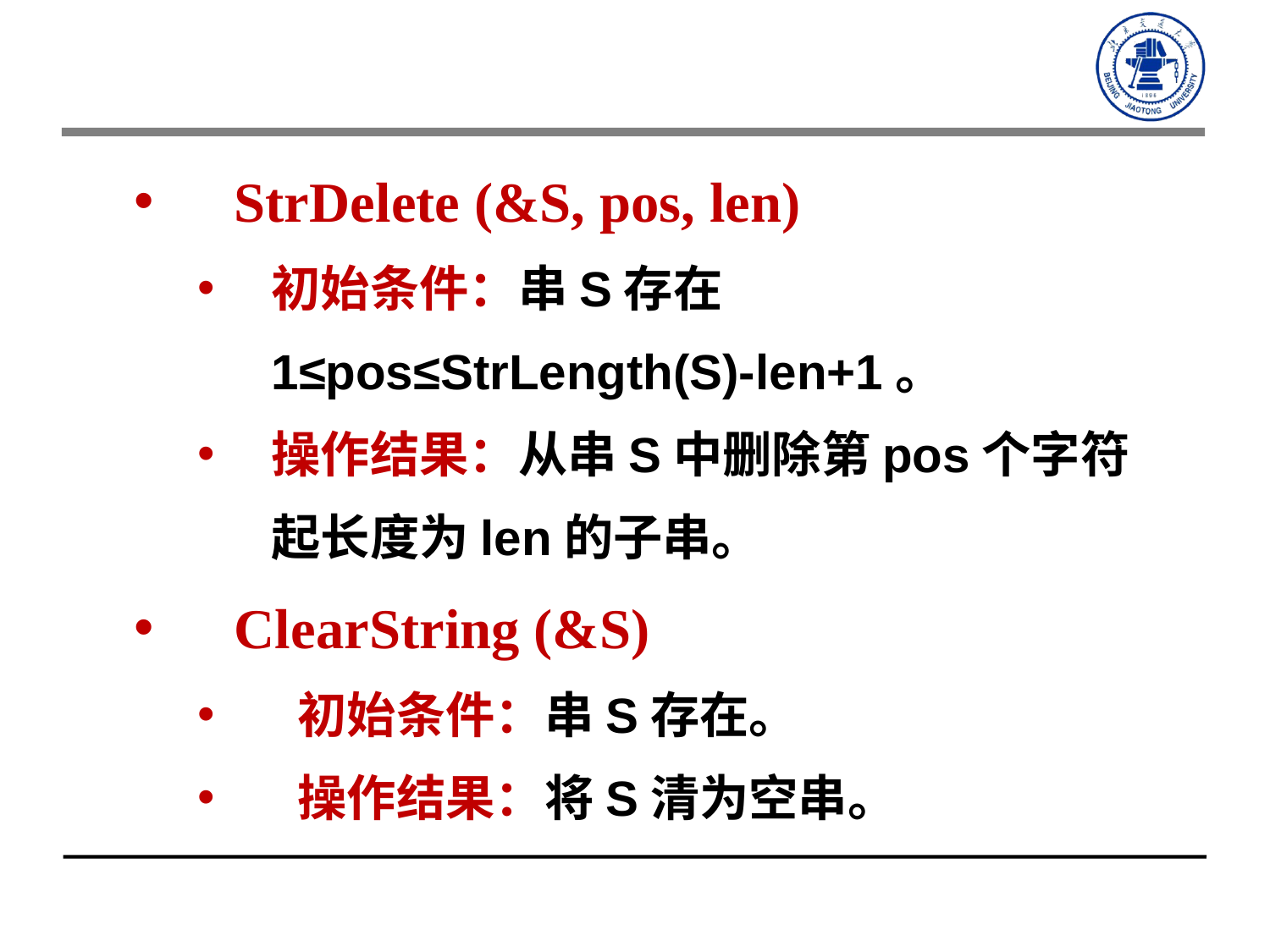

StrDelete (&S, pos, len)
初始条件：串S存在      1≤pos≤StrLength(S)-len+1。
操作结果：从串S中删除第pos个字符起长度为len的子串。
ClearString (&S)
初始条件：串S存在。
操作结果：将S清为空串。